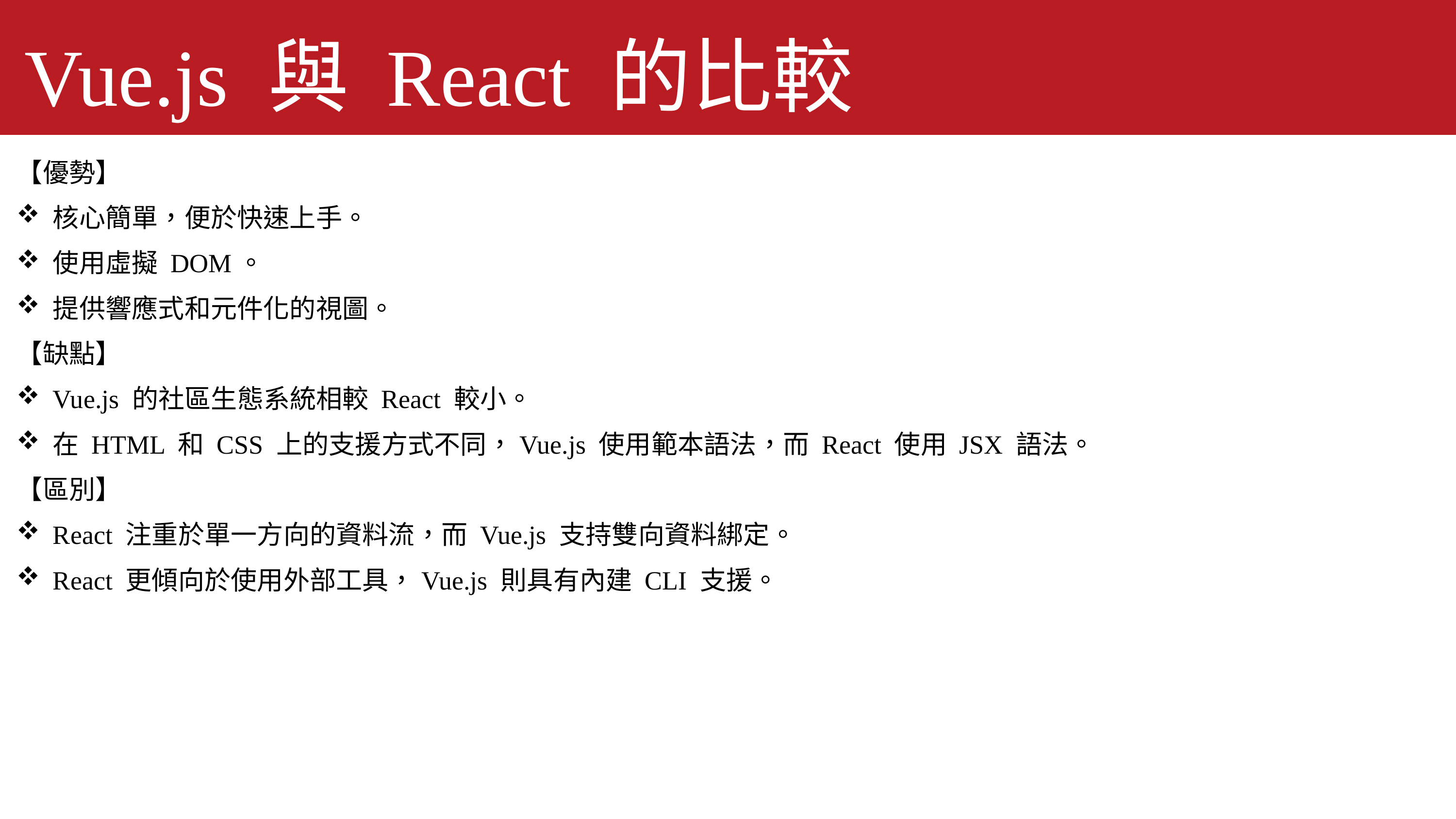

Vue.js 與 React 的比較
【優勢】
核心簡單，便於快速上手。
使用虛擬 DOM。
提供響應式和元件化的視圖。
【缺點】
Vue.js 的社區生態系統相較 React 較小。
在 HTML 和 CSS 上的支援方式不同，Vue.js 使用範本語法，而 React 使用 JSX 語法。
【區別】
React 注重於單一方向的資料流，而 Vue.js 支持雙向資料綁定。
React 更傾向於使用外部工具，Vue.js 則具有內建 CLI 支援。